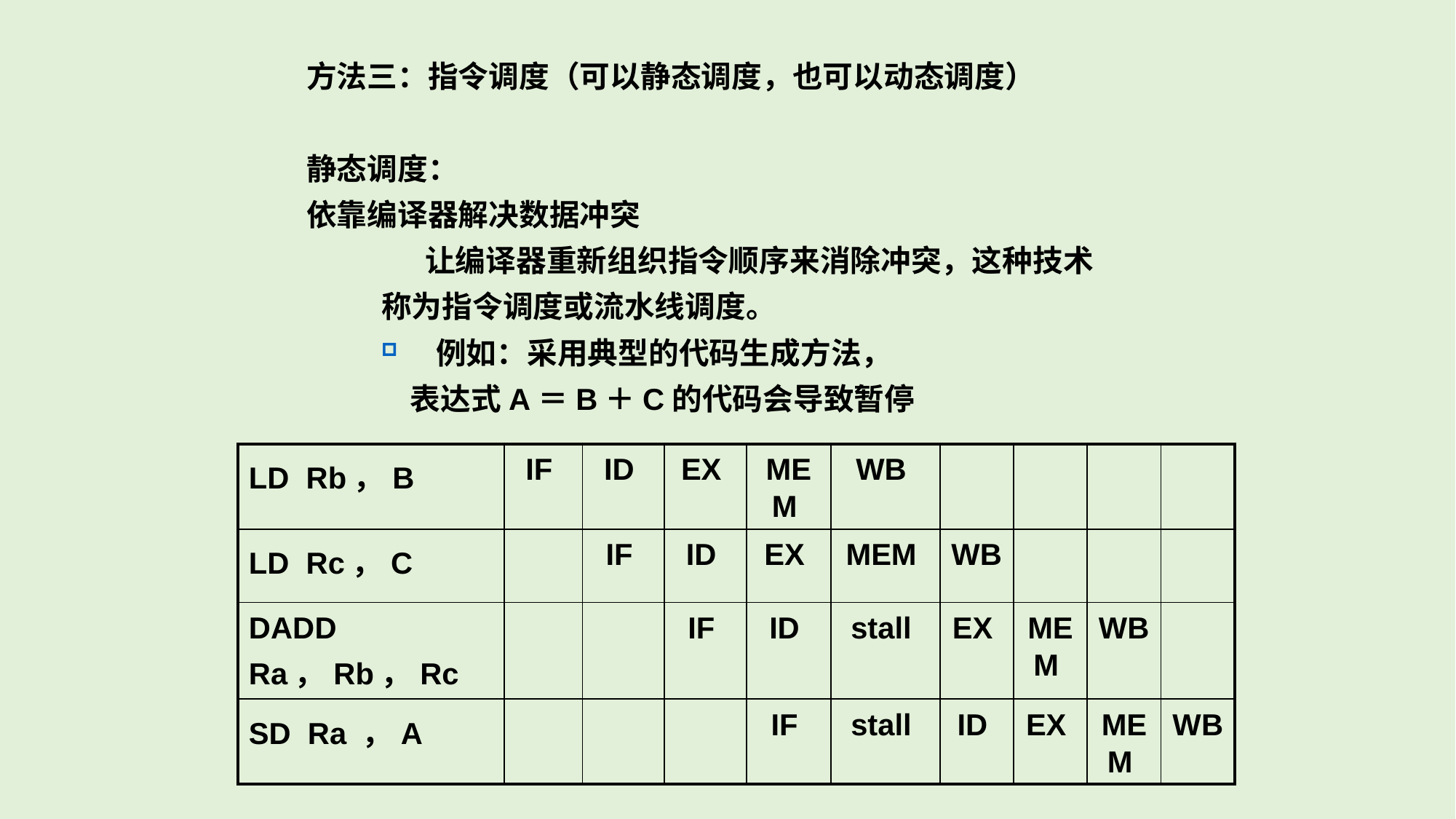

方法三：指令调度（可以静态调度，也可以动态调度）

静态调度：
依靠编译器解决数据冲突
      让编译器重新组织指令顺序来消除冲突，这种技术
称为指令调度或流水线调度。
例如：采用典型的代码生成方法，
              表达式A＝B＋C的代码会导致暂停
| LD Rb，B | IF | ID | EX | MEM | WB |  |  |  |  |
| --- | --- | --- | --- | --- | --- | --- | --- | --- | --- |
| LD Rc，C |  | IF | ID | EX | MEM | WB |  |  |  |
| DADD Ra，Rb，Rc |  |  | IF | ID | stall | EX | MEM | WB |  |
| SD Ra ，A |  |  |  | IF | stall | ID | EX | MEM | WB |